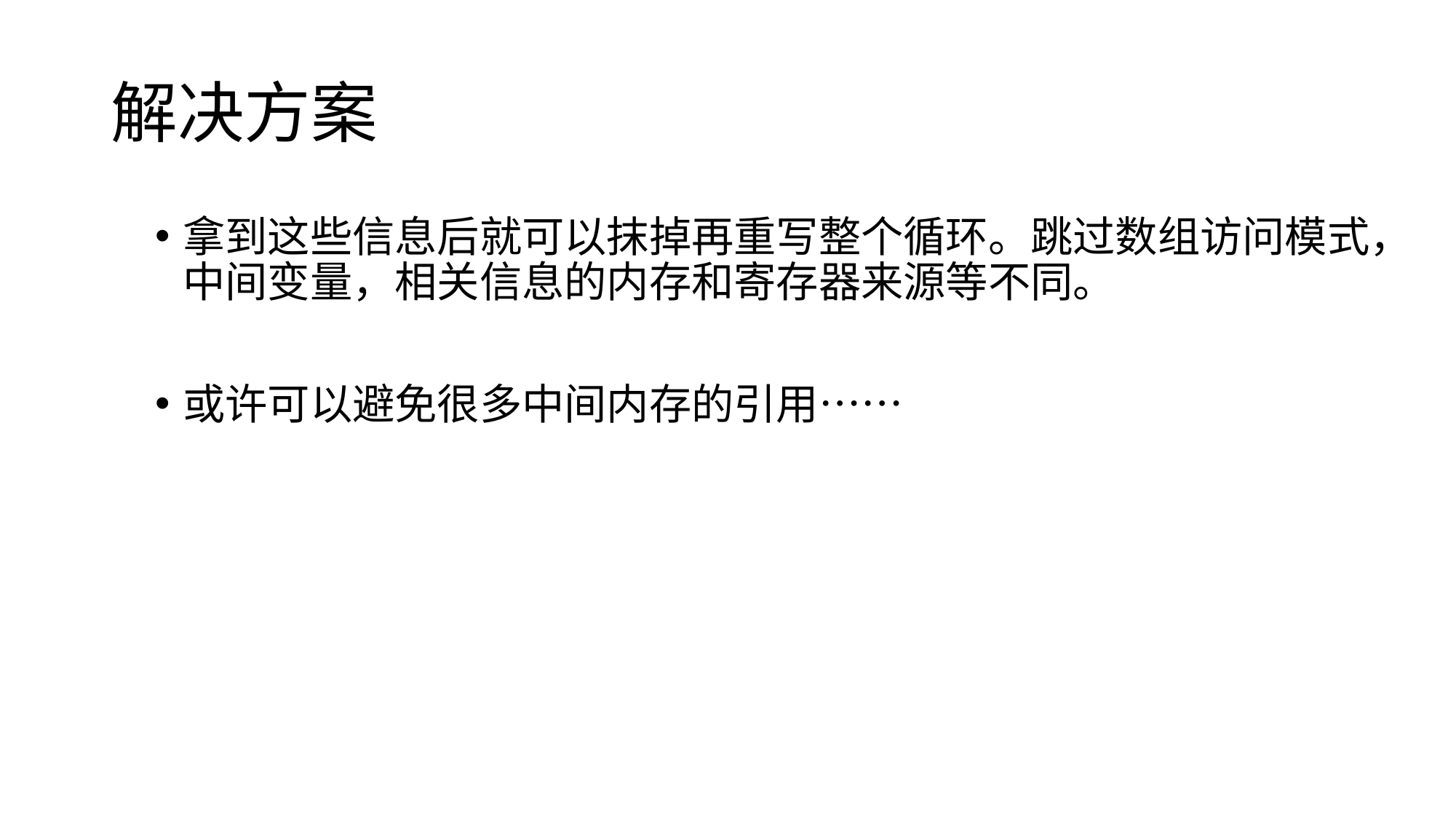

# 解决方案
拿到这些信息后就可以抹掉再重写整个循环。跳过数组访问模式，中间变量，相关信息的内存和寄存器来源等不同。

或许可以避免很多中间内存的引用……